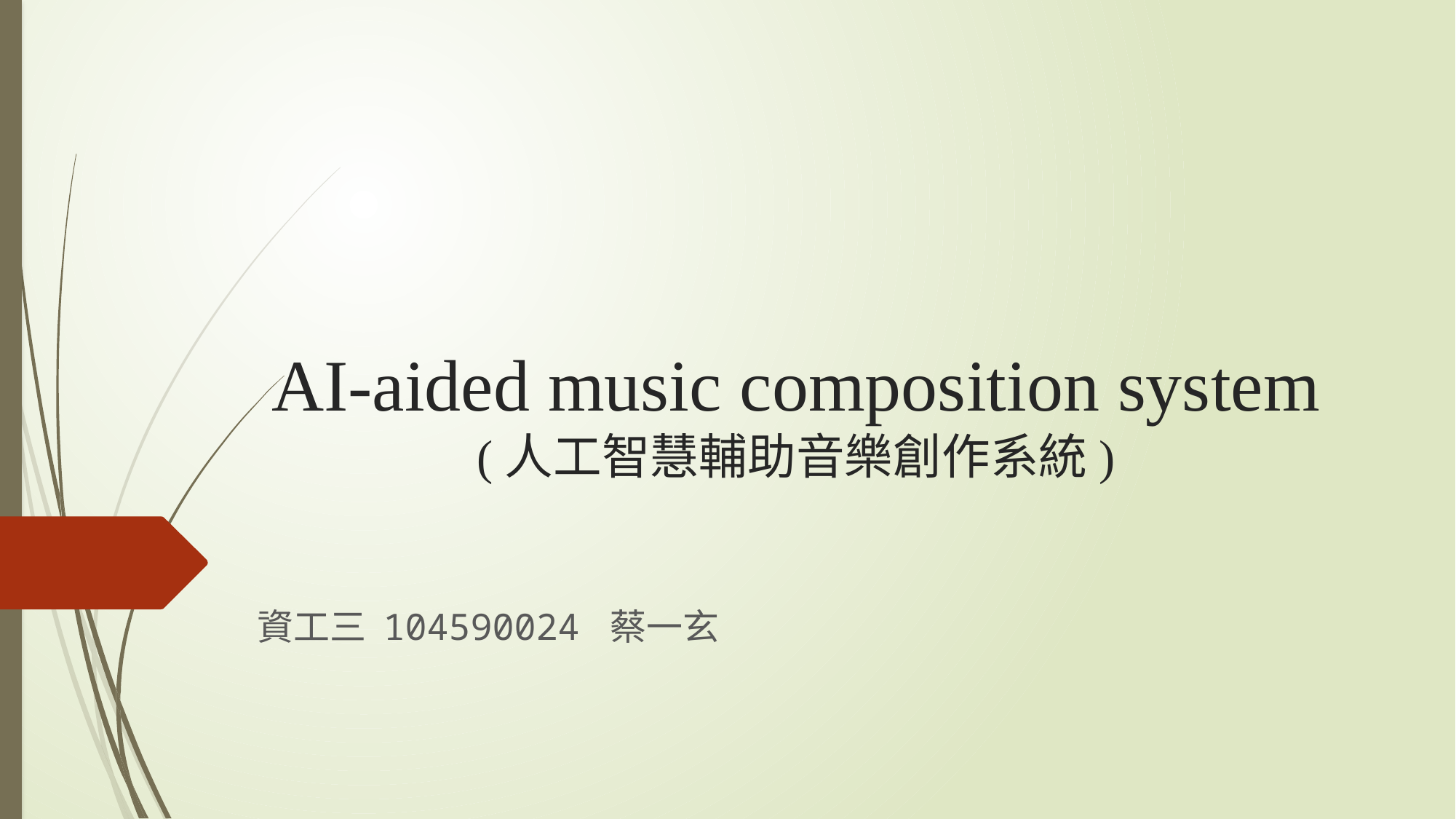

# AI-aided music composition system (人工智慧輔助音樂創作系統)
資工三 104590024 蔡一玄